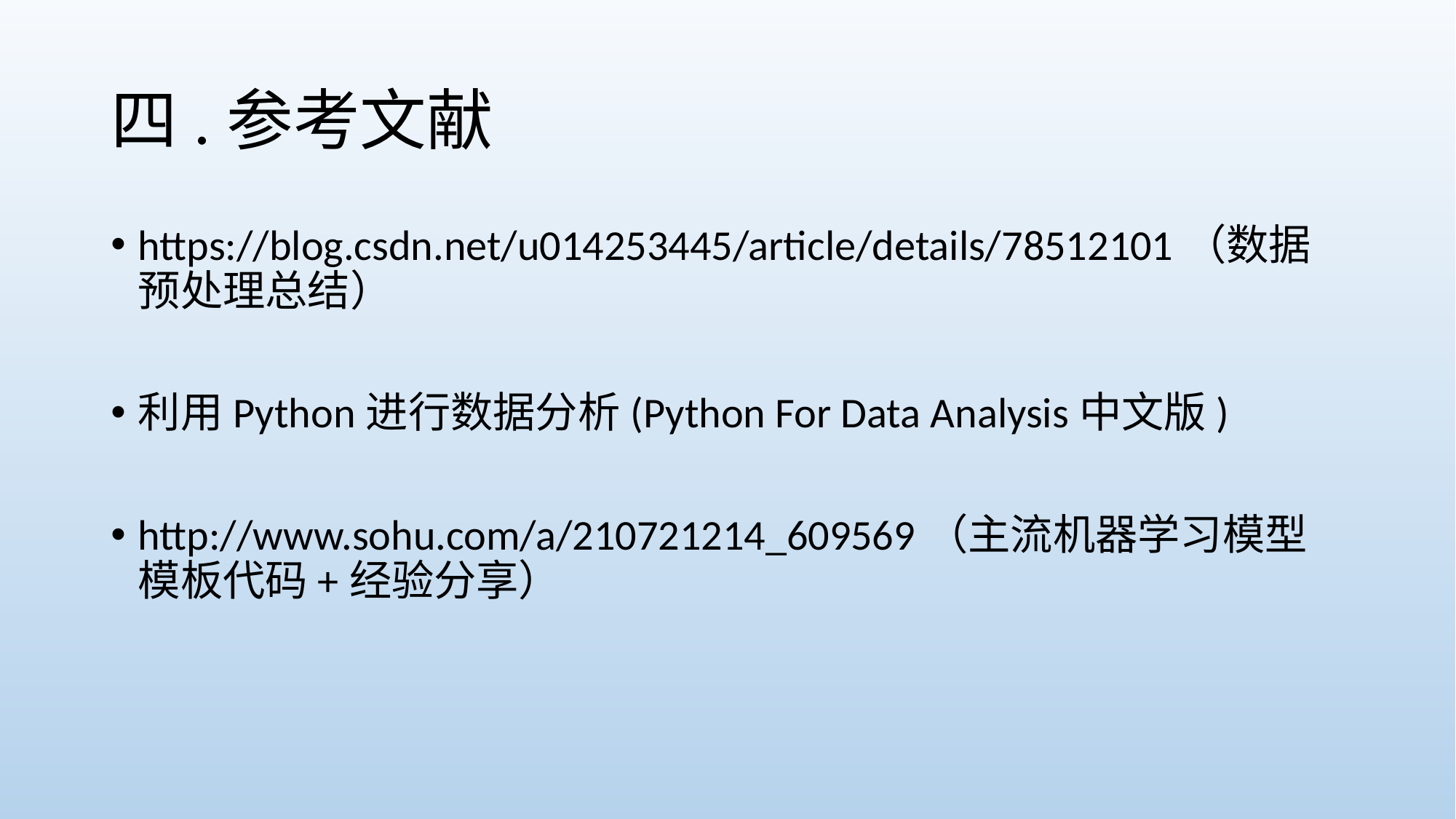

# 四.参考文献
https://blog.csdn.net/u014253445/article/details/78512101（数据预处理总结）

利用Python进行数据分析(Python For Data Analysis中文版)

http://www.sohu.com/a/210721214_609569（主流机器学习模型模板代码+经验分享）